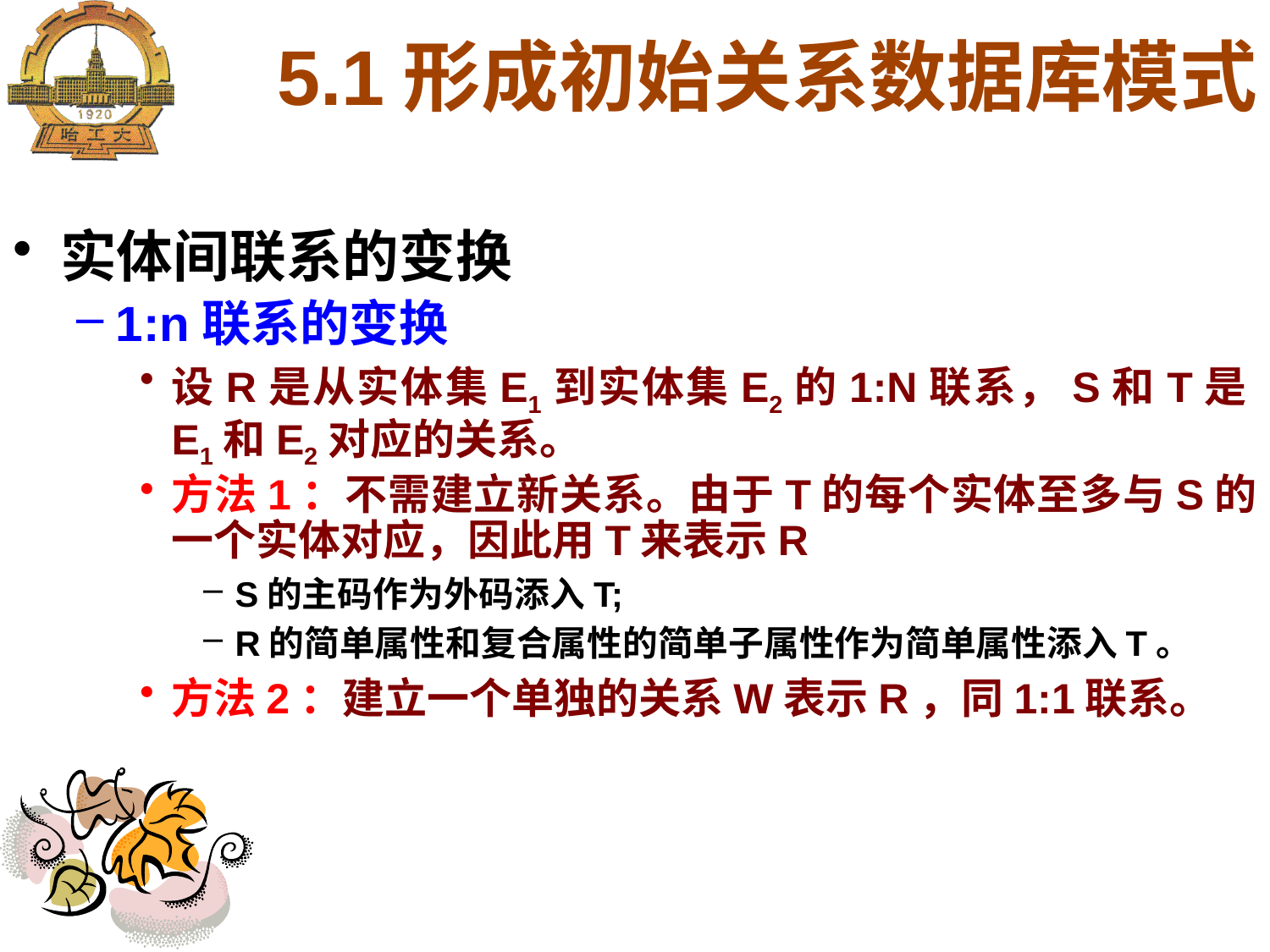

5.1形成初始关系数据库模式
实体间联系的变换
1:n联系的变换
设R是从实体集E1到实体集E2的1:N联系，S和T是E1和E2对应的关系。
方法1：不需建立新关系。由于T的每个实体至多与S的一个实体对应，因此用T来表示R
S的主码作为外码添入T;
R的简单属性和复合属性的简单子属性作为简单属性添入T。
方法2：建立一个单独的关系W表示R，同1:1联系。